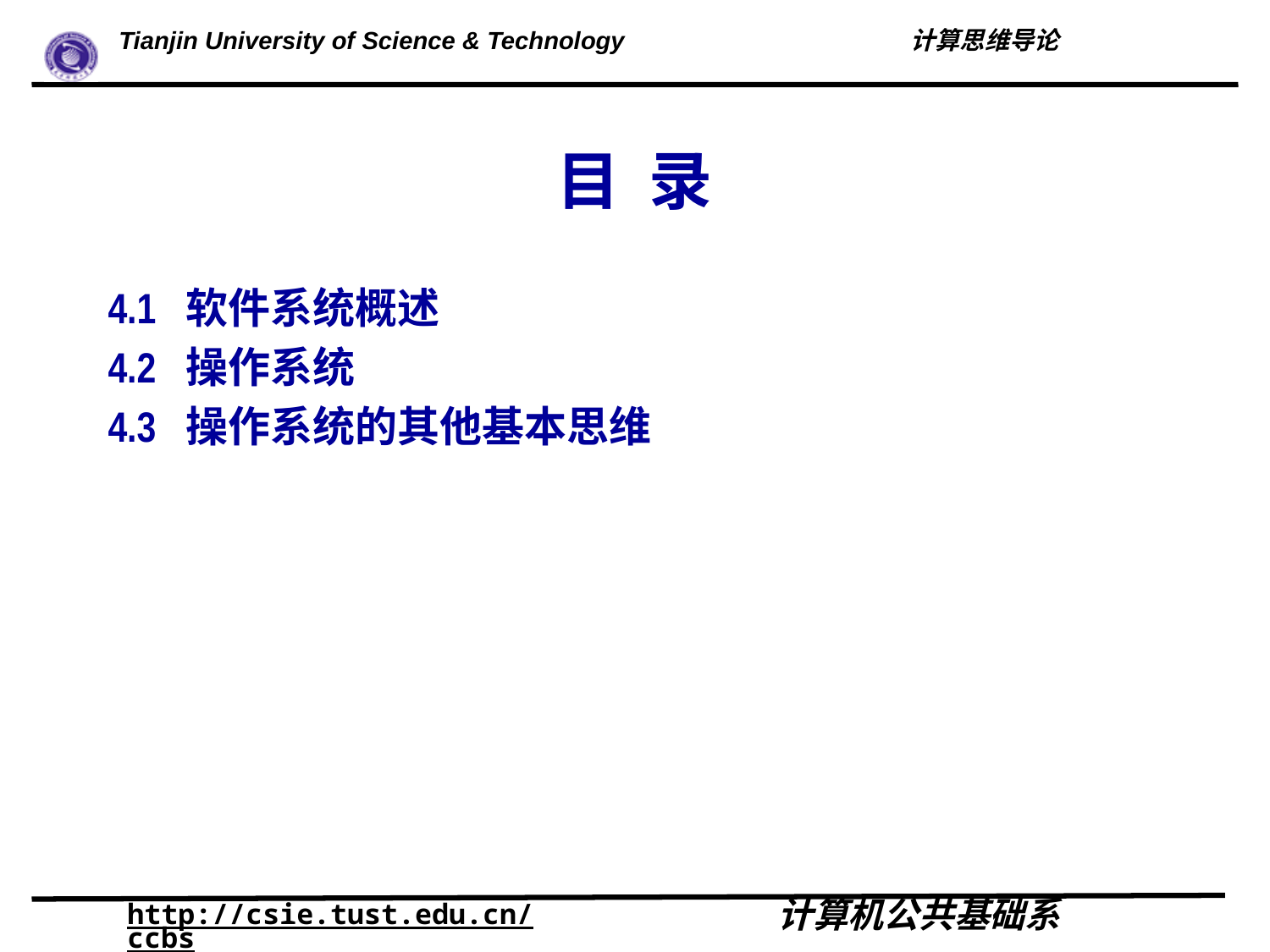

# 目  录
4.1  软件系统概述
4.2  操作系统
4.3  操作系统的其他基本思维